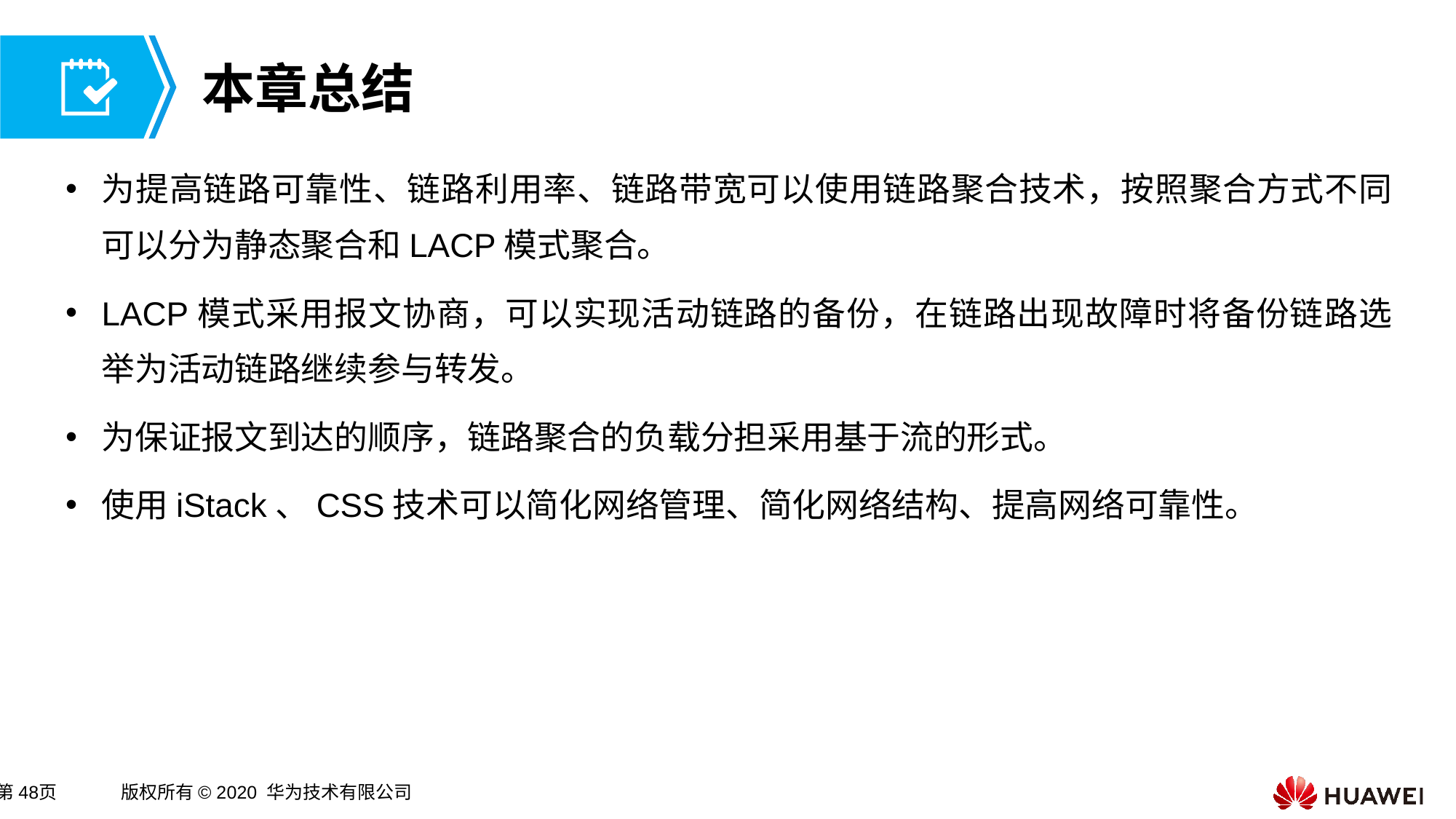

为提高链路可靠性、链路利用率、链路带宽可以使用链路聚合技术，按照聚合方式不同可以分为静态聚合和LACP模式聚合。
LACP模式采用报文协商，可以实现活动链路的备份，在链路出现故障时将备份链路选举为活动链路继续参与转发。
为保证报文到达的顺序，链路聚合的负载分担采用基于流的形式。
使用iStack、CSS技术可以简化网络管理、简化网络结构、提高网络可靠性。